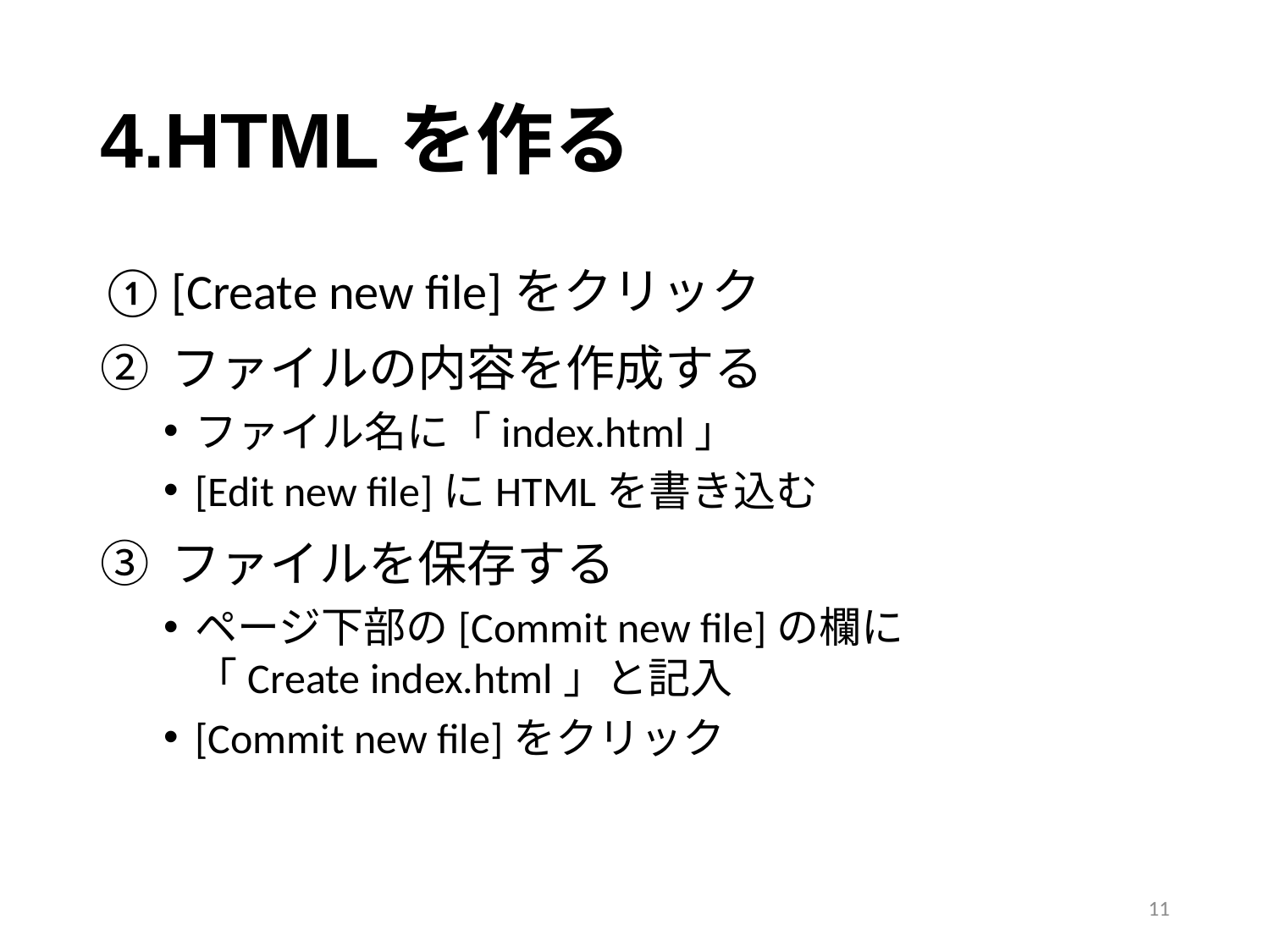

# 4.HTMLを作る
[Create new file]をクリック
ファイルの内容を作成する
ファイル名に「index.html」
[Edit new file]にHTMLを書き込む
ファイルを保存する
ページ下部の[Commit new file]の欄に
「Create index.html」と記入
[Commit new file]をクリック
11